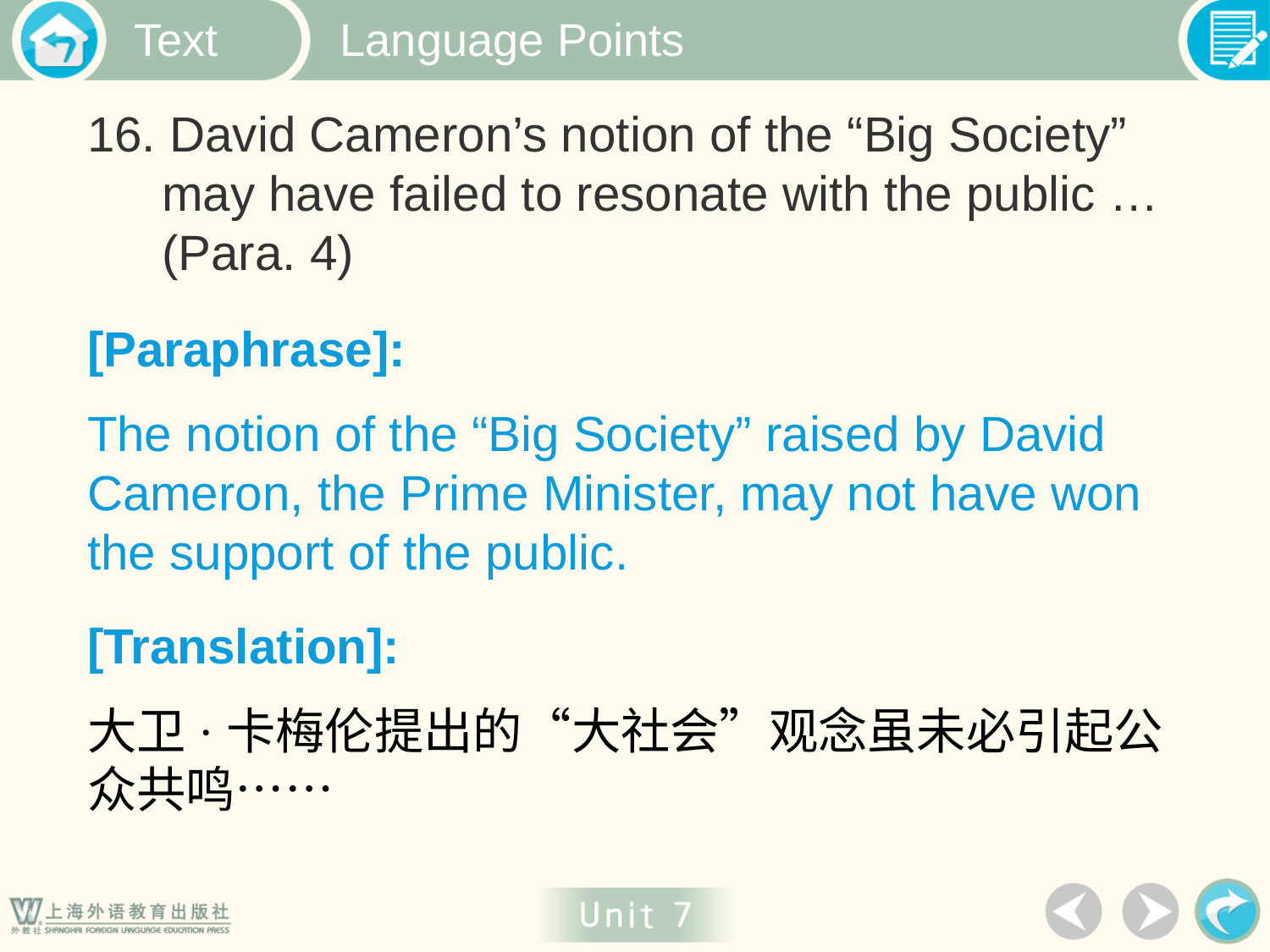

Language Points

16. David Cameron’s notion of the “Big Society” may have failed to resonate with the public … (Para. 4)
[Paraphrase]:
The notion of the “Big Society” raised by David
Cameron, the Prime Minister, may not have won the support of the public.
[Translation]:
大卫·卡梅伦提出的“大社会”观念虽未必引起公众共鸣……